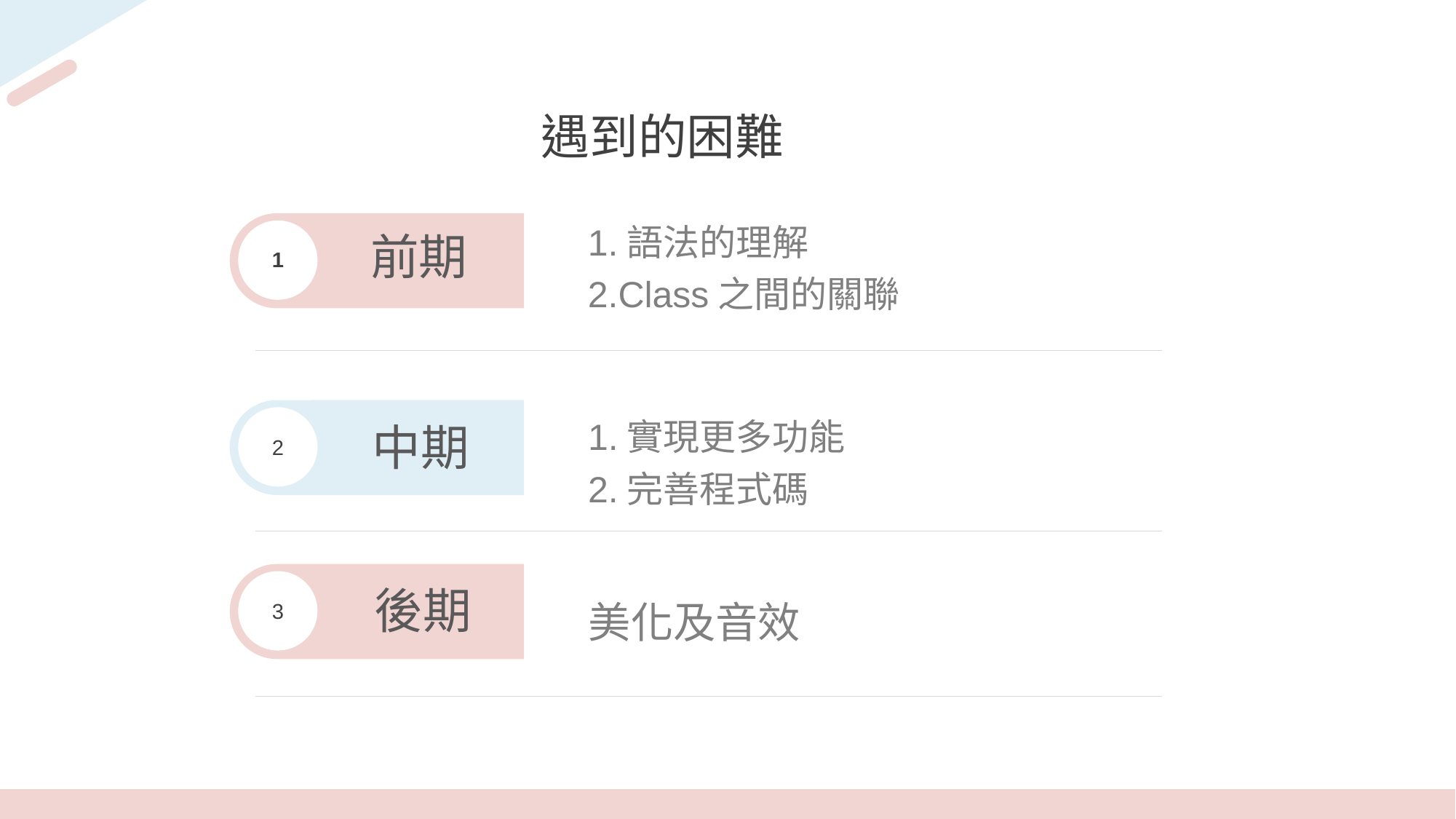

遇到的困難

1.語法的理解
2.Class之間的關聯
1
前期

1.實現更多功能
2.完善程式碼
2
中期

3
後期
美化及音效